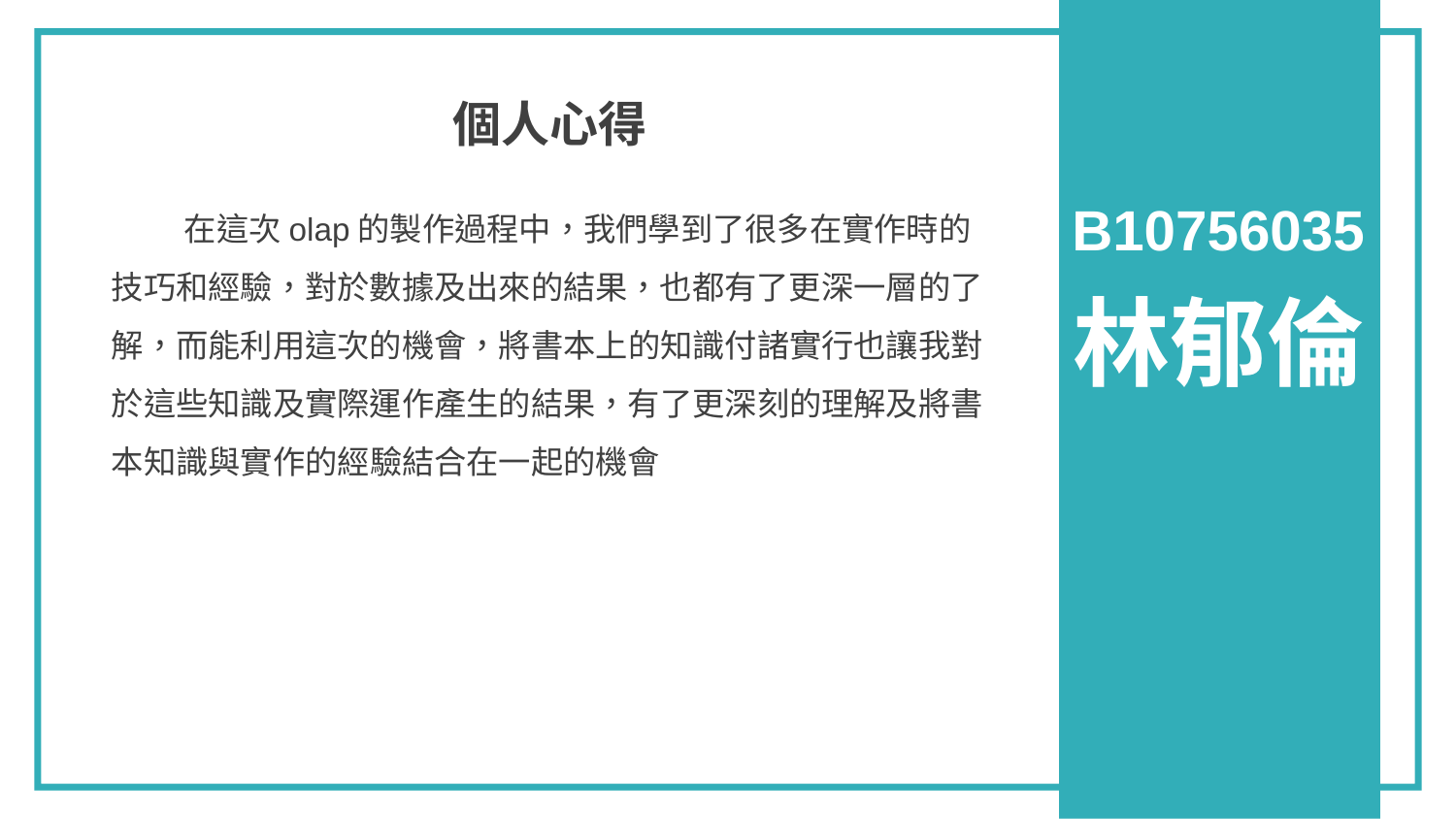

個人心得
在這次olap的製作過程中，我們學到了很多在實作時的技巧和經驗，對於數據及出來的結果，也都有了更深一層的了解，而能利用這次的機會，將書本上的知識付諸實行也讓我對於這些知識及實際運作產生的結果，有了更深刻的理解及將書本知識與實作的經驗結合在一起的機會
B10756035
林郁倫